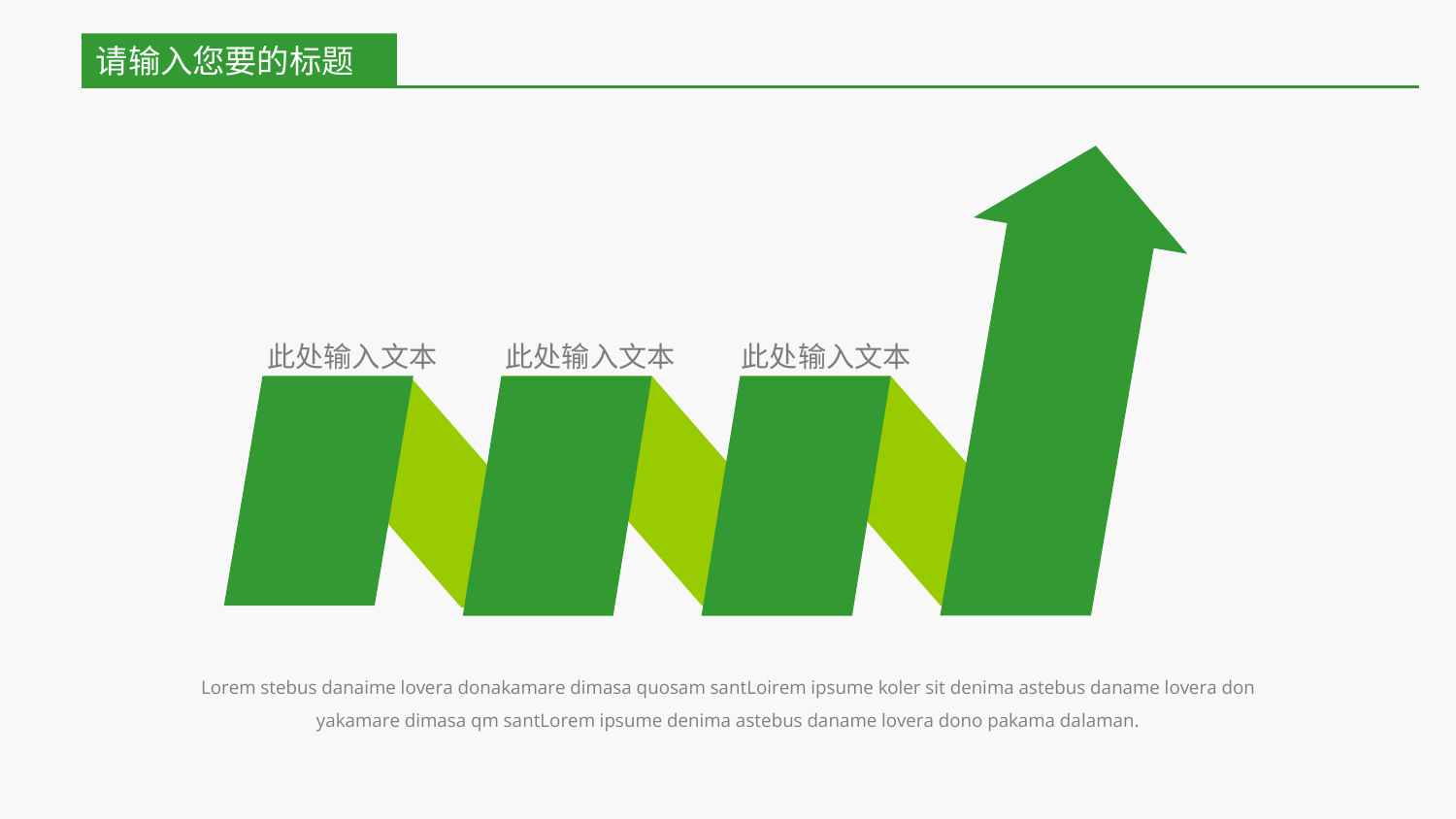

请输入您要的标题

此处输入文本
此处输入文本
此处输入文本

Lorem stebus danaime lovera donakamare dimasa quosam santLoirem ipsume koler sit denima astebus daname lovera don yakamare dimasa qm santLorem ipsume denima astebus daname lovera dono pakama dalaman.